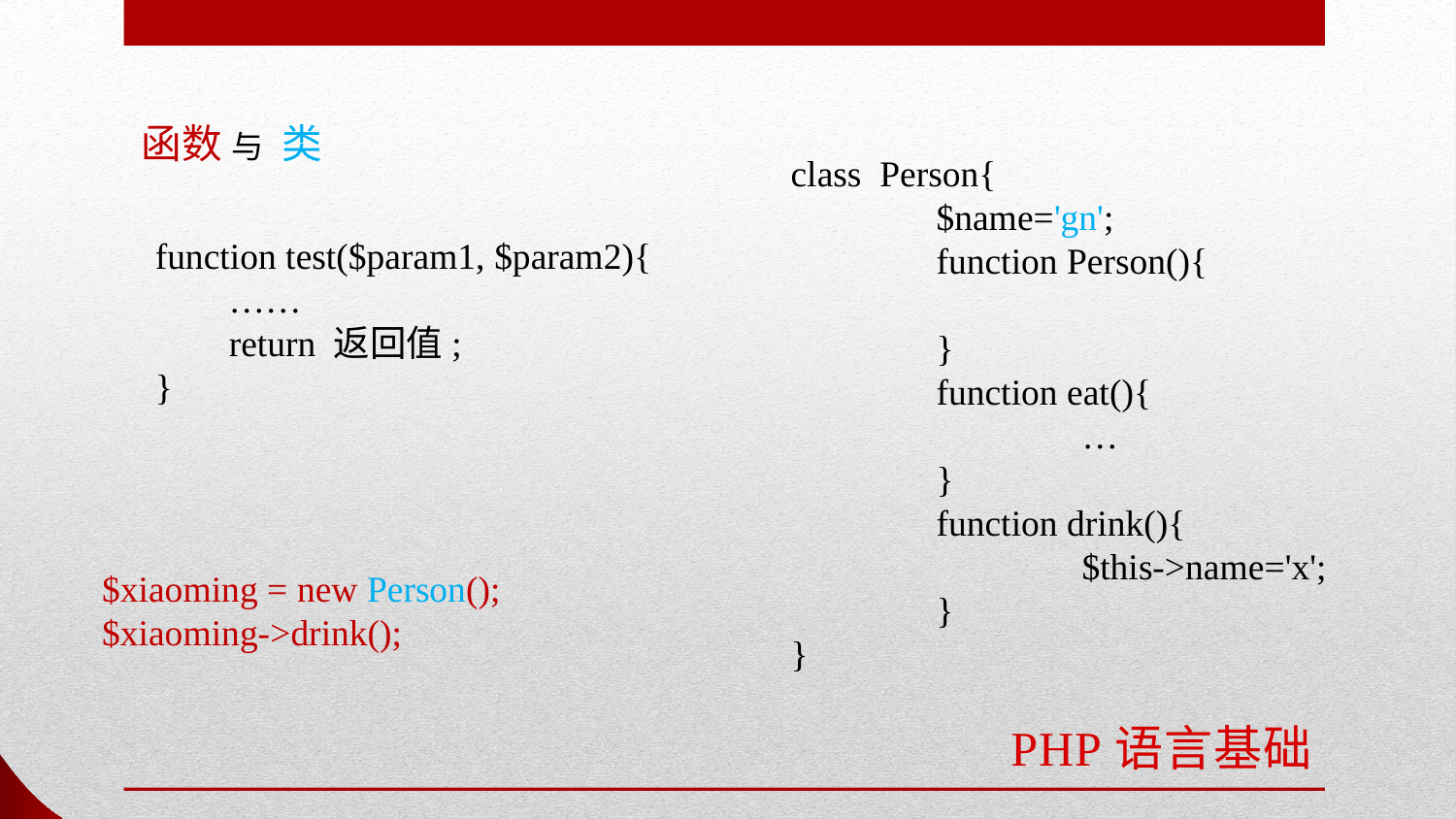

函数 与  类
class  Person{
	$name='gn';
	function Person(){

	}
	function eat(){
		…
	}
	function drink(){
		$this->name='x';
	}
}
function test($param1, $param2){
        ……
        return 返回值;
}
$xiaoming = new Person();
$xiaoming->drink();
# PHP语言基础